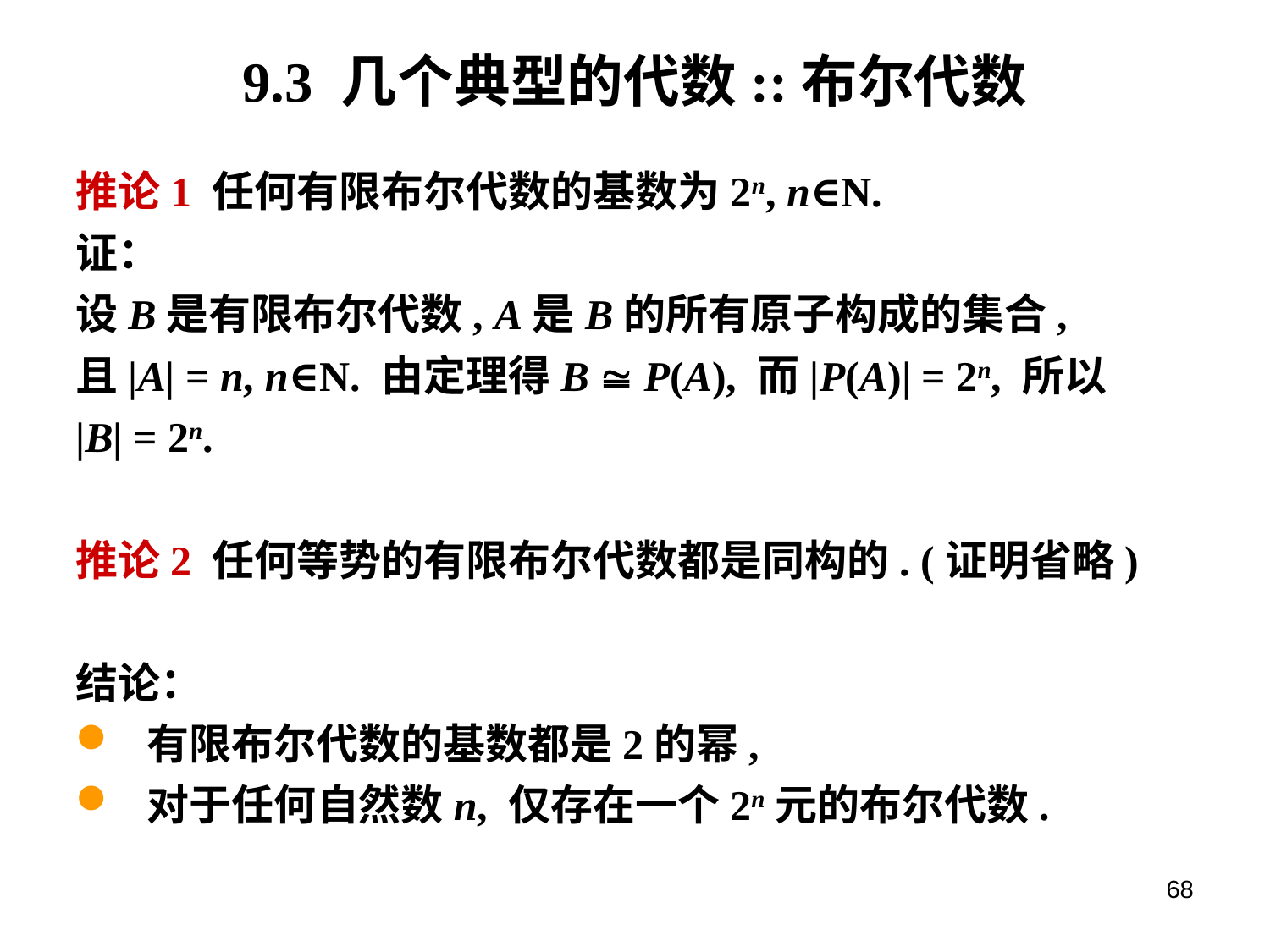

# 9.3 几个典型的代数::布尔代数
推论1 任何有限布尔代数的基数为2n, n∈N.
证：
设B是有限布尔代数, A是B的所有原子构成的集合,
且|A| = n, n∈N. 由定理得B ≅ P(A), 而|P(A)| = 2n, 所以
|B| = 2n.

推论2 任何等势的有限布尔代数都是同构的. (证明省略)

结论：
  有限布尔代数的基数都是2的幂,
  对于任何自然数n, 仅存在一个2n元的布尔代数.
68